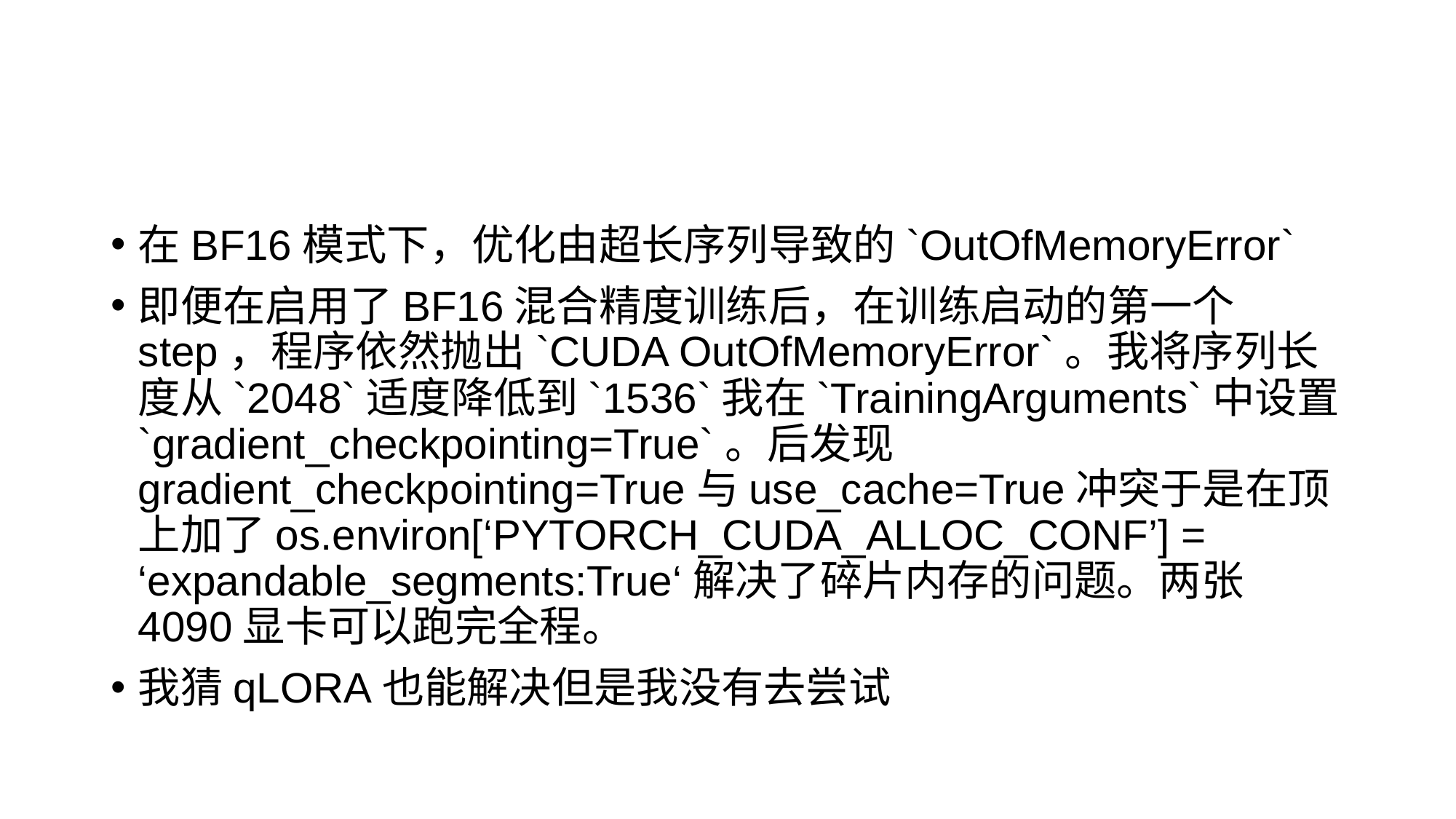

#
在BF16模式下，优化由超长序列导致的`OutOfMemoryError`
即便在启用了BF16混合精度训练后，在训练启动的第一个step，程序依然抛出`CUDA OutOfMemoryError`。我将序列长度从`2048`适度降低到`1536`我在`TrainingArguments`中设置`gradient_checkpointing=True`。后发现gradient_checkpointing=True与use_cache=True冲突于是在顶上加了os.environ[‘PYTORCH_CUDA_ALLOC_CONF’] = ‘expandable_segments:True‘解决了碎片内存的问题。两张4090显卡可以跑完全程。
我猜qLORA也能解决但是我没有去尝试